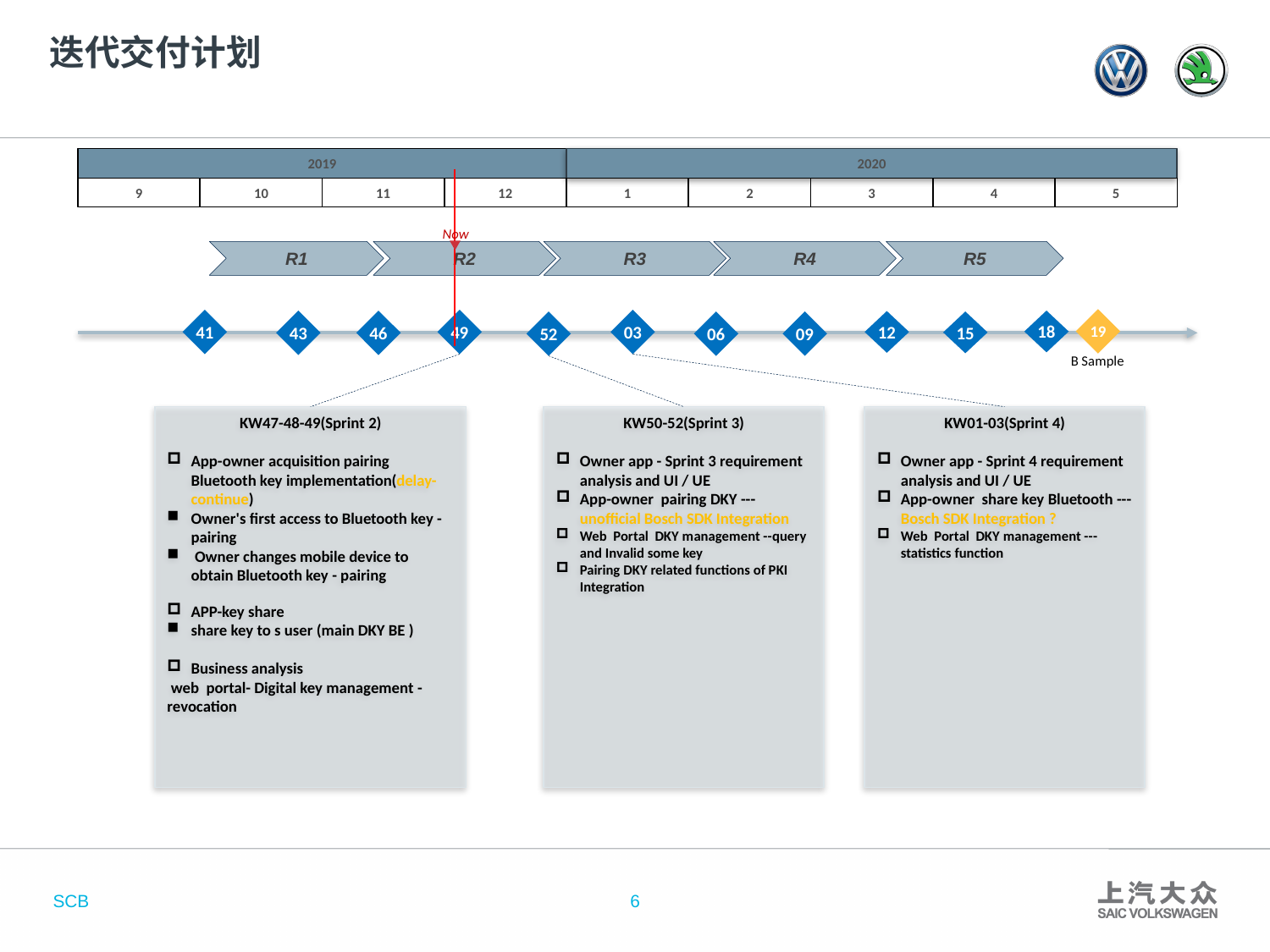

# 迭代交付计划
2019
2020
Now

4
5
9
10
11
12
1
2
3
R1
R2
R3
R4
R5
19
49
03
41
46
43
18
12
52
06
09
15
B Sample
KW47-48-49(Sprint 2)

App-owner acquisition pairing Bluetooth key implementation(delay-continue)
Owner's first access to Bluetooth key - pairing
 Owner changes mobile device to obtain Bluetooth key - pairing

APP-key share
share key to s user (main DKY BE )

Business analysis
 web  portal- Digital key management - revocation
KW50-52(Sprint 3)

Owner app - Sprint 3 requirement analysis and UI / UE
App-owner  pairing DKY ---unofficial Bosch SDK Integration
Web  Portal  DKY management --query and Invalid some key
Pairing DKY related functions of PKI Integration

KW01-03(Sprint 4)

Owner app - Sprint 4 requirement analysis and UI / UE
App-owner  share key Bluetooth ---Bosch SDK Integration ?
Web  Portal  DKY management --- statistics function